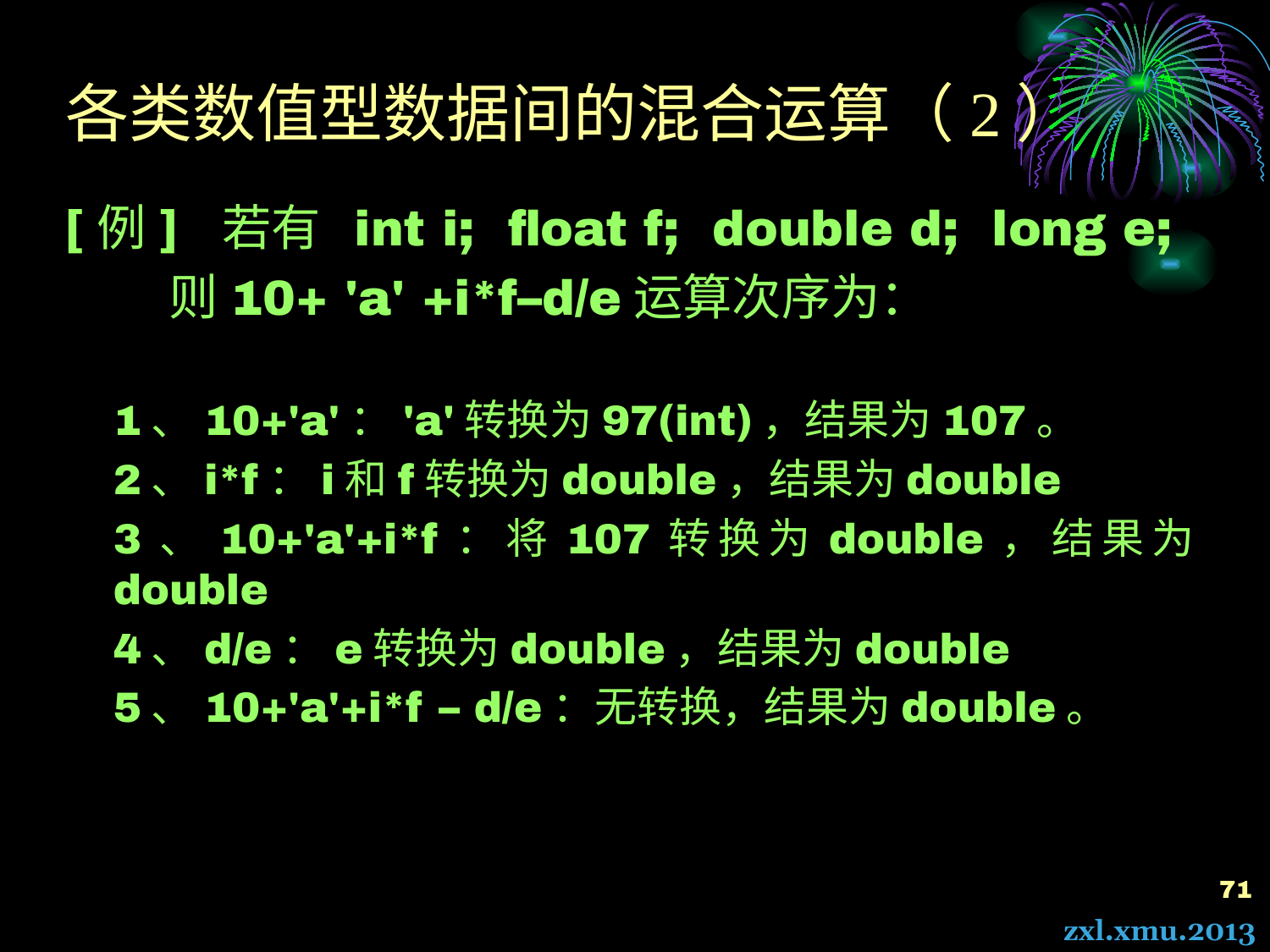

# 各类数值型数据间的混合运算（2）
[例]  若有  int i;  float f;  double d;  long e;
	    则10+ 'a' +i*f–d/e运算次序为：

	1、10+'a'：'a'转换为97(int)，结果为107。
	2、i*f：i和f转换为double，结果为double
	3、10+'a'+i*f：将107转换为double，结果为double
	4、d/e：e转换为double，结果为double
	5、10+'a'+i*f – d/e：无转换，结果为double。
71